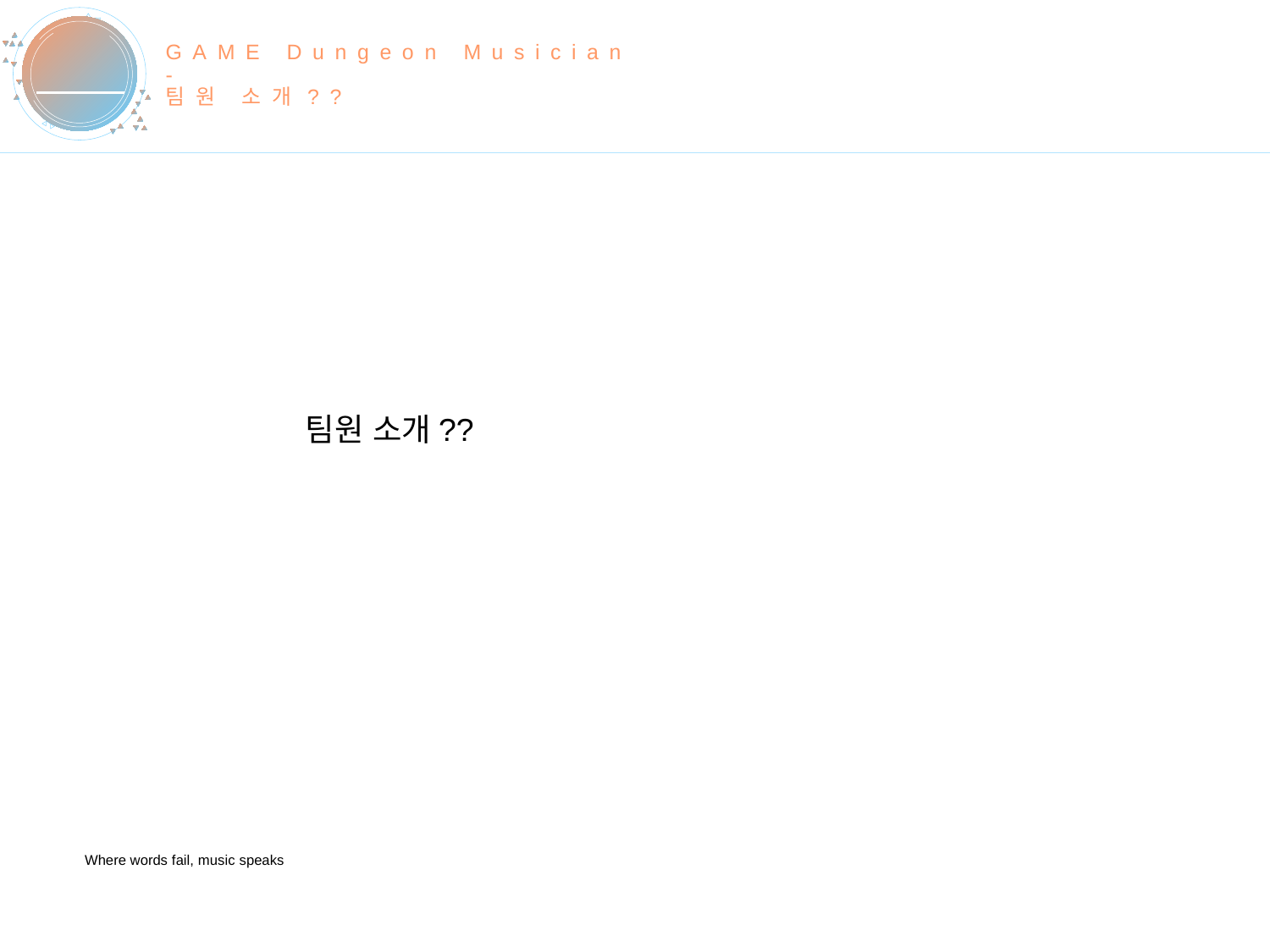

# GAME Dungeon Musician - 팀원 소개??
DIGITAL
VINYL-
DESIGNED BY L@RGO

팀원 소개??
Where words fail, music speaks